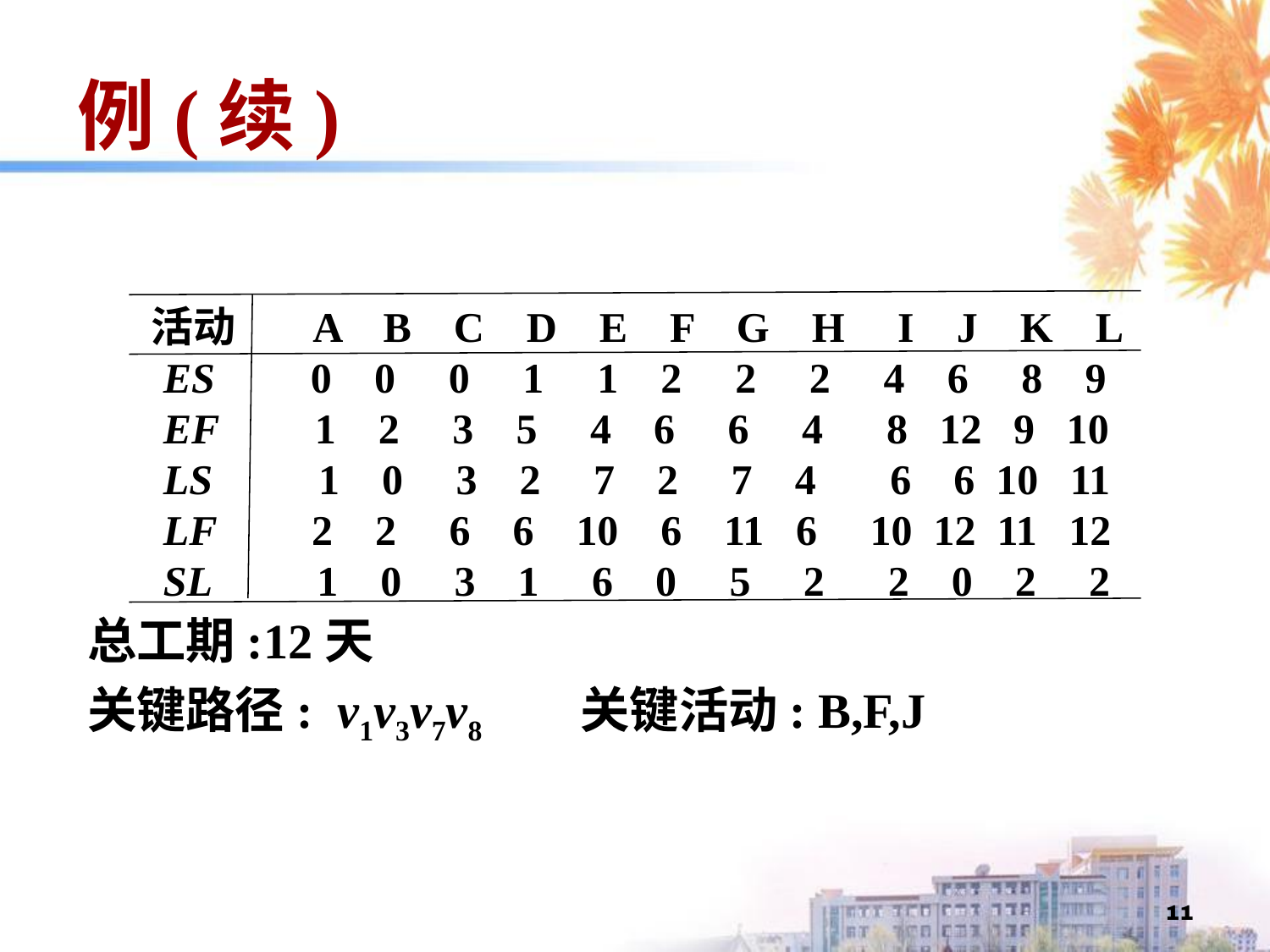

# 例(续)

总工期:12天
关键路径:  v1v3v7v8            关键活动: B,F,J
 活动       A    B    C    D    E    F    G    H     I    J    K    L
   ES         0    0     0     1     1    2     2     2     4    6     8    9
   EF         1    2     3    5     4    6     6     4      8   12   9   10
   LS          1    0     3    2     7    2     7    4       6    6  10   11
   LF         2    2     6    6    10    6    11   6     10  12  11   12
   SL          1    0     3    1     6    0     5     2      2    0    2     2
11